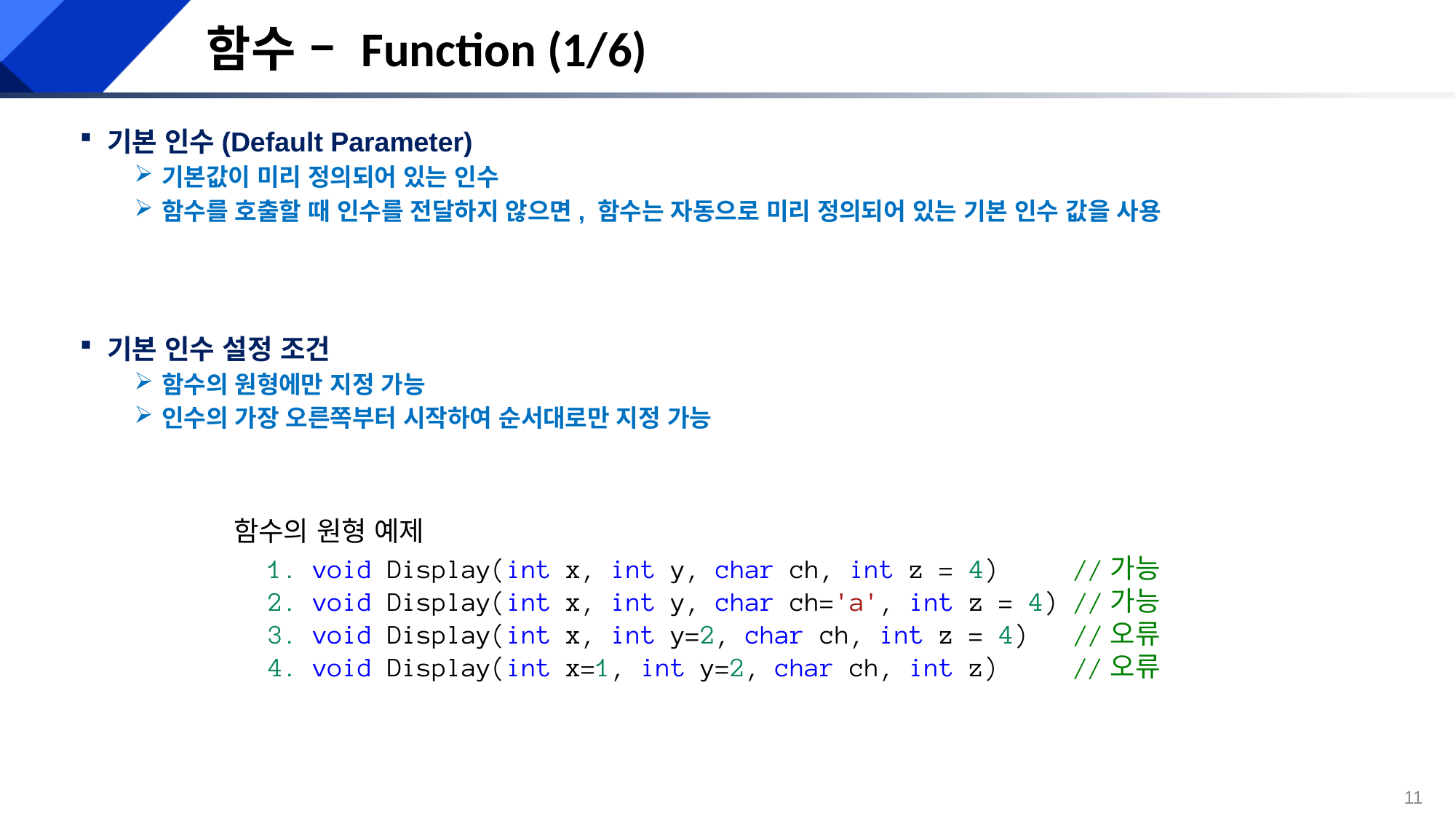

# 함수 – Function (1/6)
기본 인수(Default Parameter)
기본값이 미리 정의되어 있는 인수
함수를 호출할 때 인수를 전달하지 않으면, 함수는 자동으로 미리 정의되어 있는 기본 인수 값을 사용

기본 인수 설정 조건
함수의 원형에만 지정 가능
인수의 가장 오른쪽부터 시작하여 순서대로만 지정 가능
함수의 원형 예제
1. void Display(int x, int y, char ch, int z = 4)     //가능
2. void Display(int x, int y, char ch='a', int z = 4) //가능
3. void Display(int x, int y=2, char ch, int z = 4)   //오류
4. void Display(int x=1, int y=2, char ch, int z)     //오류
11